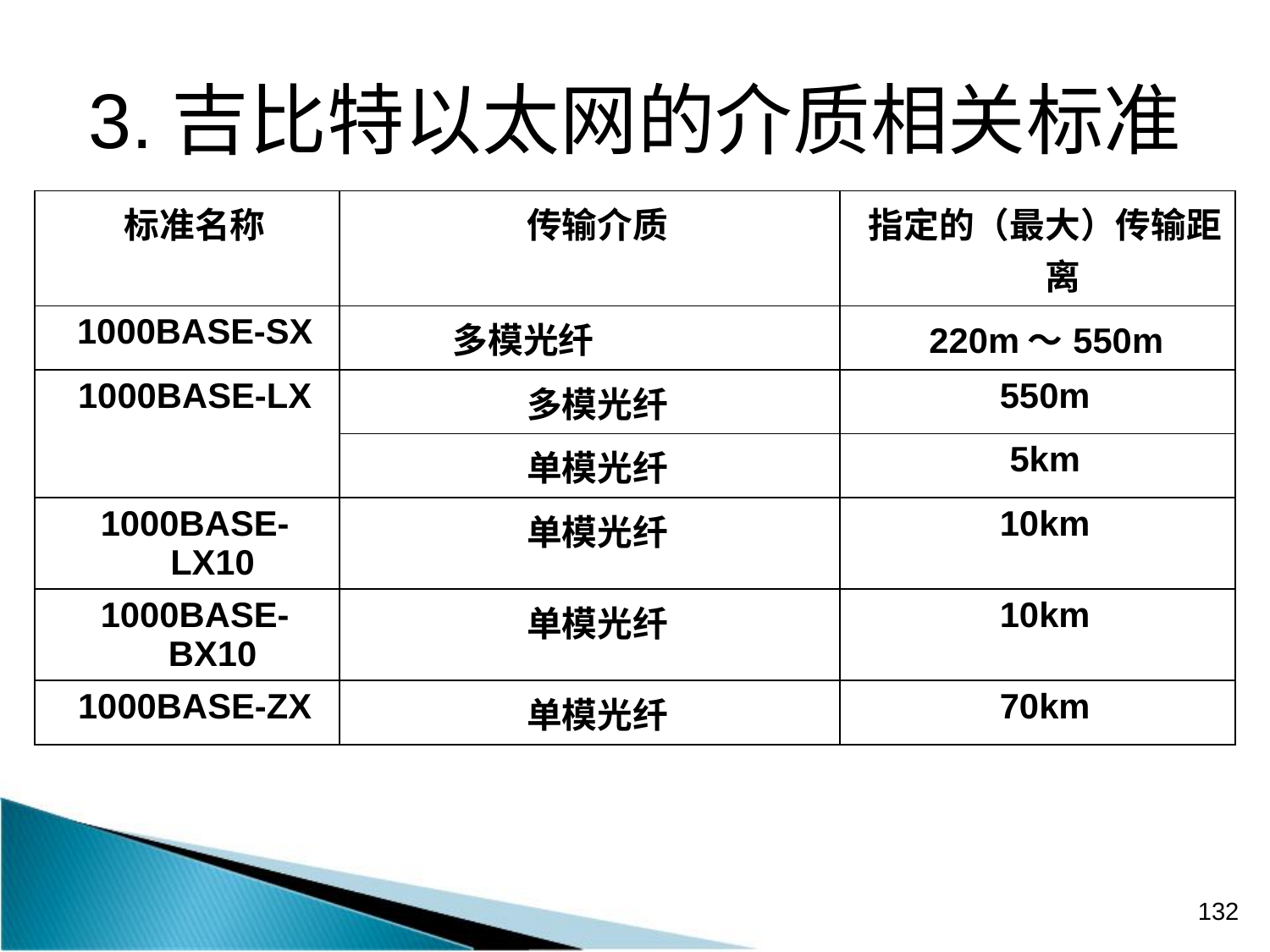

# 3.吉比特以太网的介质相关标准
| 标准名称 | 传输介质 | 指定的（最大）传输距离 |
| --- | --- | --- |
| 1000BASE-SX | 多模光纤 | 220m～550m |
| 1000BASE-LX | 多模光纤 | 550m |
|  | 单模光纤 | 5km |
| 1000BASE-LX10 | 单模光纤 | 10km |
| 1000BASE-BX10 | 单模光纤 | 10km |
| 1000BASE-ZX | 单模光纤 | 70km |
132